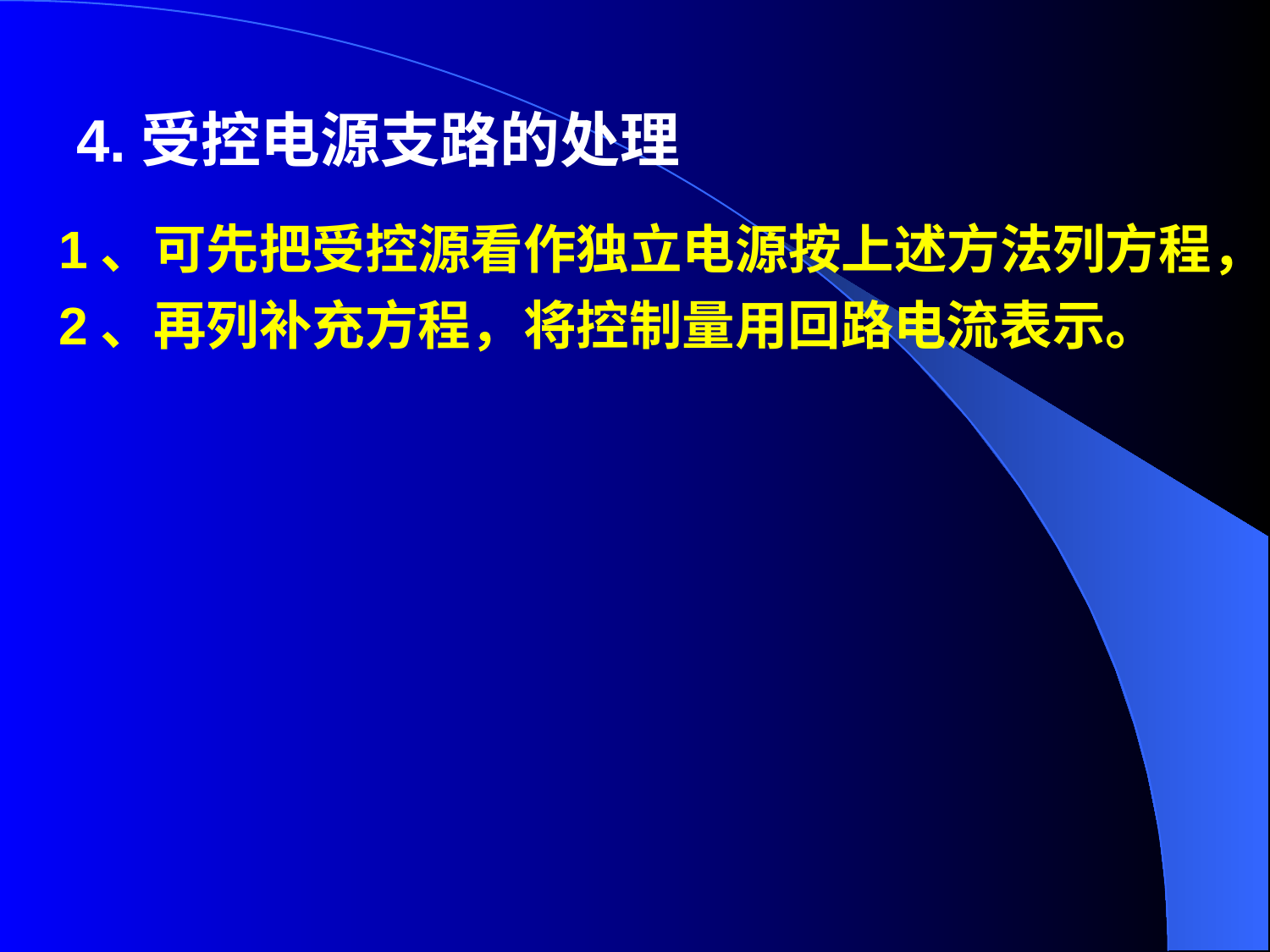

4.受控电源支路的处理
1、可先把受控源看作独立电源按上述方法列方程，
2、再列补充方程，将控制量用回路电流表示。